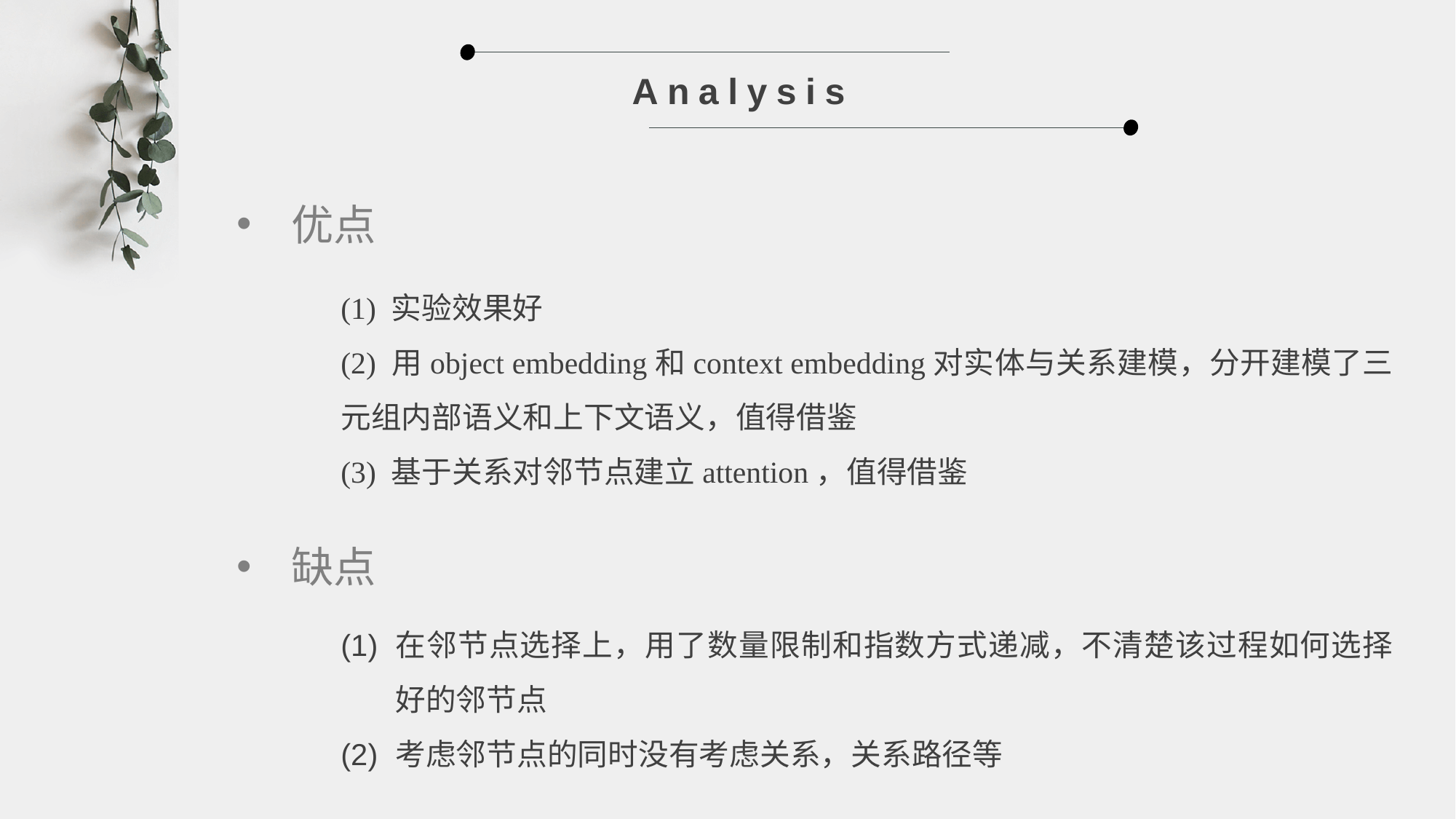

Analysis

优点
(1) 实验效果好
(2) 用object embedding和context embedding对实体与关系建模，分开建模了三元组内部语义和上下文语义，值得借鉴
(3) 基于关系对邻节点建立attention，值得借鉴
缺点
在邻节点选择上，用了数量限制和指数方式递减，不清楚该过程如何选择好的邻节点
考虑邻节点的同时没有考虑关系，关系路径等